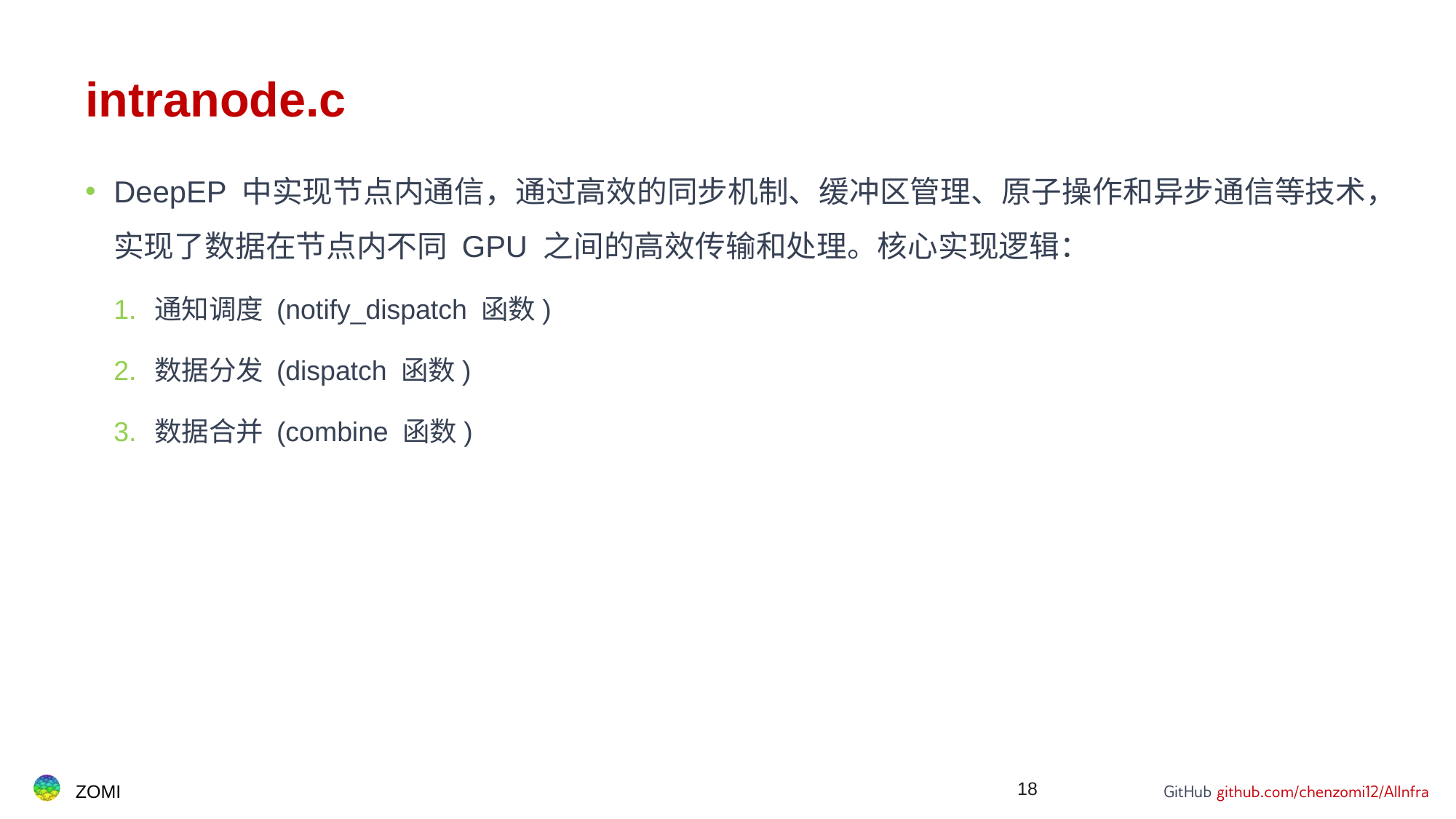

# intranode.c
DeepEP 中实现节点内通信，通过高效的同步机制、缓冲区管理、原子操作和异步通信等技术，实现了数据在节点内不同 GPU 之间的高效传输和处理。核心实现逻辑：
通知调度 (notify_dispatch 函数)
数据分发 (dispatch 函数)
数据合并 (combine 函数)